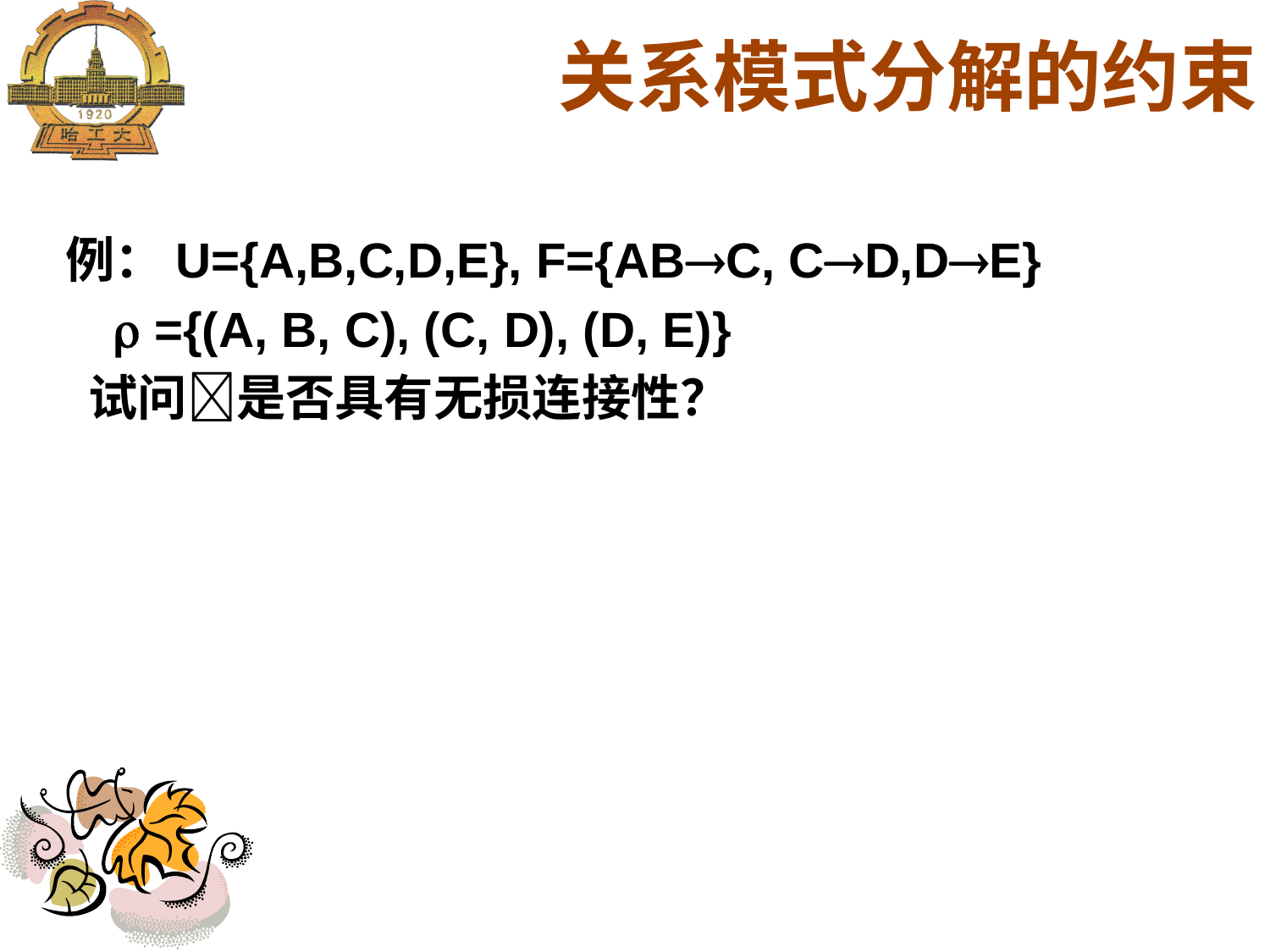

关系模式分解的约束
例：U={A,B,C,D,E}, F={AB→C, C→D,D→E}
	ρ ={(A, B, C), (C, D), (D, E)}
 试问ρ是否具有无损连接性？